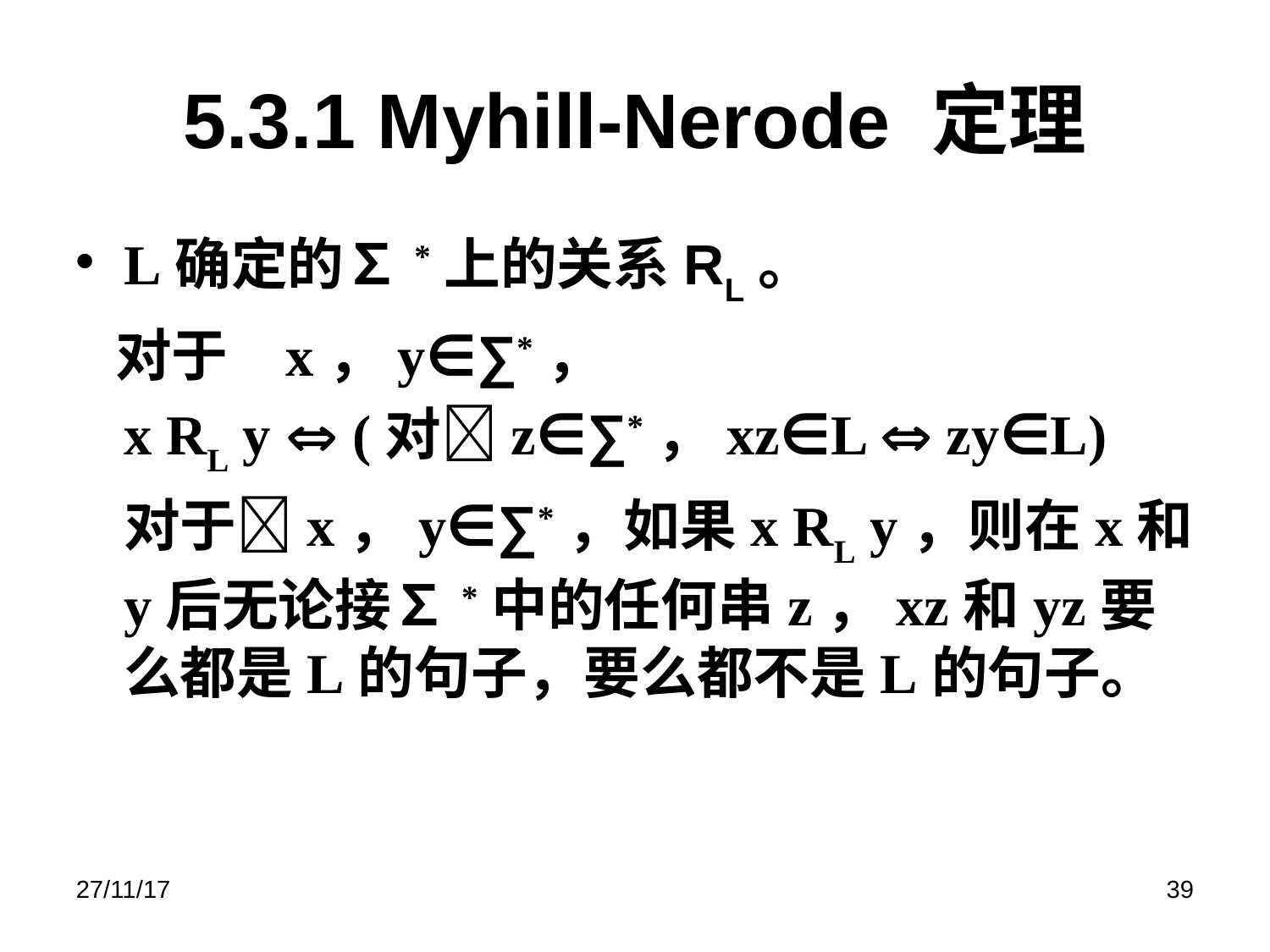

# 5.3.1 Myhill-Nerode 定理
L确定的∑*上的关系RL。
  对于∀x，y∈∑*，
	x RL y ⇔ (对∀z∈∑*，xz∈L ⇔ zy∈L)
	对于∀x，y∈∑*，如果x RL y，则在x和y后无论接∑*中的任何串z，xz和yz要么都是L的句子，要么都不是L的句子。
27/11/17
39